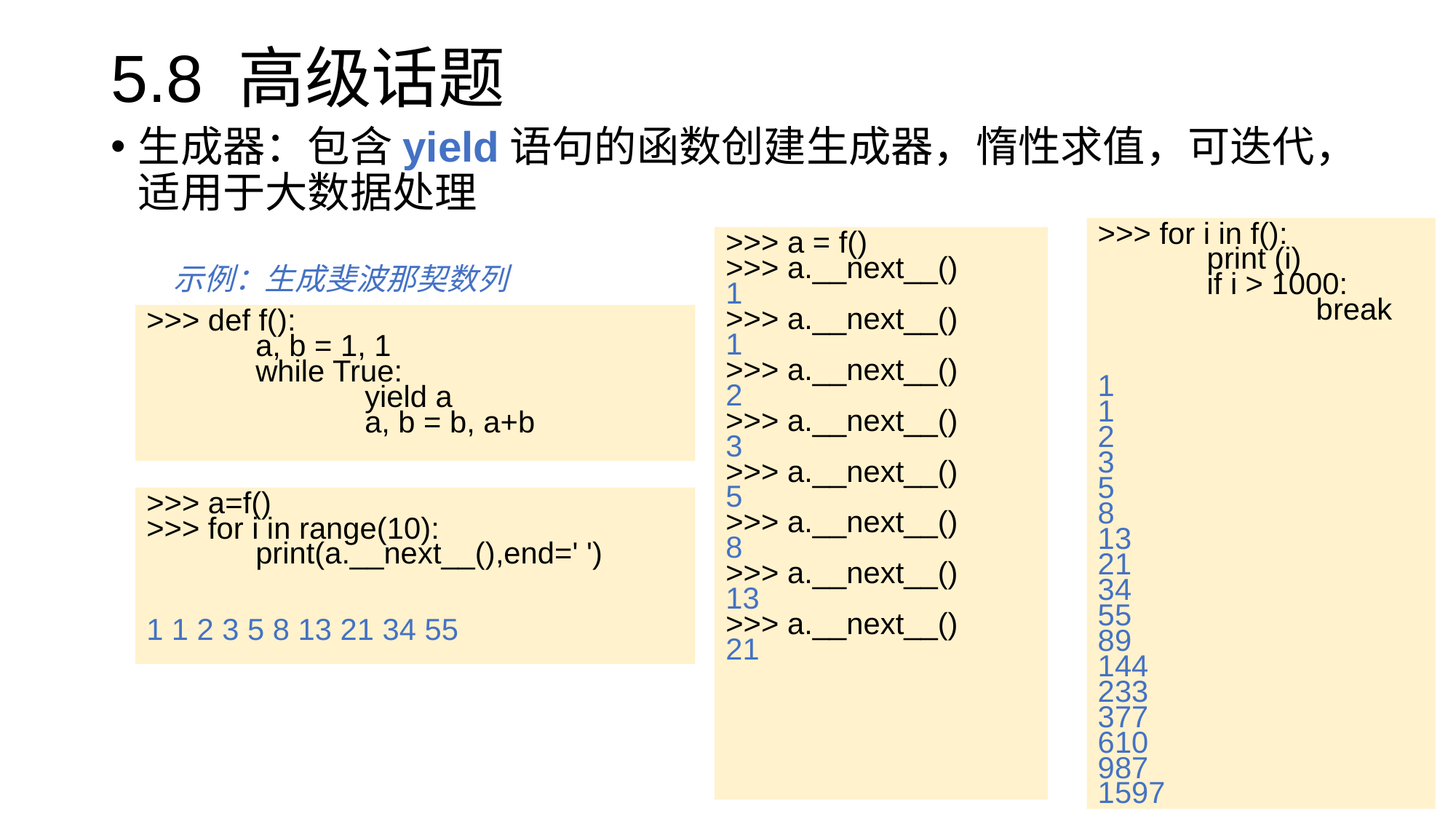

# 5.8 高级话题
生成器：包含yield语句的函数创建生成器，惰性求值，可迭代，适用于大数据处理
>>> for i in f():
	print (i)
	if i > 1000:
		break

1
1
2
3
5
8
13
21
34
55
89
144
233
377
610
987
1597
>>> a = f()
>>> a.__next__()
1
>>> a.__next__()
1
>>> a.__next__()
2
>>> a.__next__()
3
>>> a.__next__()
5
>>> a.__next__()
8
>>> a.__next__()
13
>>> a.__next__()
21
示例：生成斐波那契数列
>>> def f():
	a, b = 1, 1
	while True:
		yield a
		a, b = b, a+b
>>> a=f()
>>> for i in range(10):
	print(a.__next__(),end=' ')

1 1 2 3 5 8 13 21 34 55